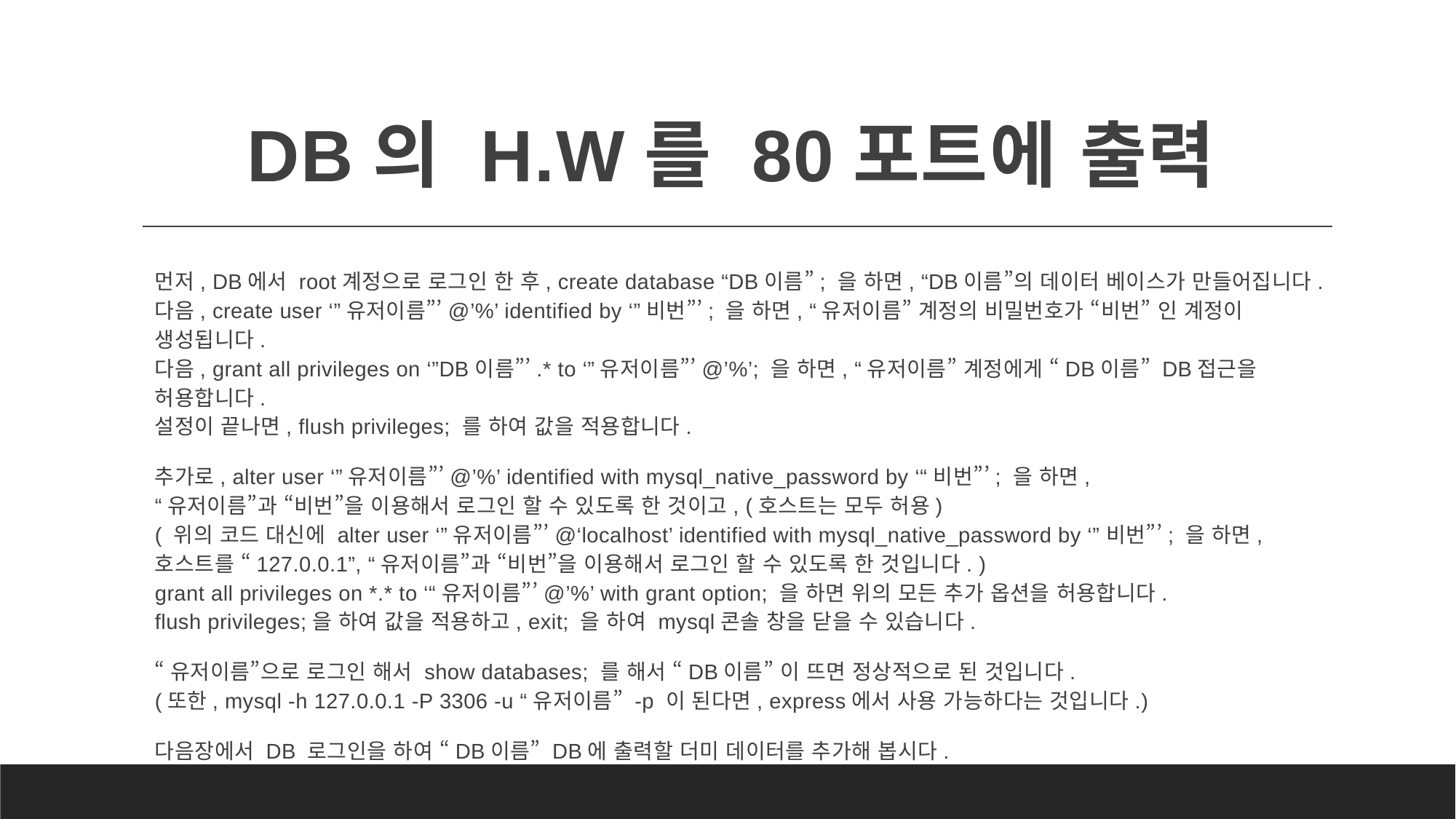

# DB의 H.W를 80포트에 출력
먼저, DB에서 root계정으로 로그인 한 후, create database “DB이름”; 을 하면, “DB이름”의 데이터 베이스가 만들어집니다.
다음, create user ‘”유저이름”’@’%’ identified by ‘”비번”’; 을 하면, “유저이름” 계정의 비밀번호가 “비번” 인 계정이 생성됩니다.
다음, grant all privileges on ‘”DB이름”’.* to ‘”유저이름”’@’%’; 을 하면, “유저이름” 계정에게 “DB이름” DB접근을 허용합니다.
설정이 끝나면, flush privileges; 를 하여 값을 적용합니다.
추가로, alter user ‘”유저이름”’@’%’ identified with mysql_native_password by ‘“비번”’; 을 하면,
“유저이름”과 “비번”을 이용해서 로그인 할 수 있도록 한 것이고, (호스트는 모두 허용)
( 위의 코드 대신에 alter user ‘”유저이름”’@‘localhost’ identified with mysql_native_password by ‘”비번”’; 을 하면,
호스트를 “127.0.0.1”, “유저이름”과 “비번”을 이용해서 로그인 할 수 있도록 한 것입니다. )
grant all privileges on *.* to ‘“유저이름”’@’%’ with grant option; 을 하면 위의 모든 추가 옵션을 허용합니다.
flush privileges;을 하여 값을 적용하고, exit; 을 하여 mysql콘솔 창을 닫을 수 있습니다.
“유저이름”으로 로그인 해서 show databases; 를 해서 “DB이름” 이 뜨면 정상적으로 된 것입니다.
(또한, mysql -h 127.0.0.1 -P 3306 -u “유저이름” -p 이 된다면, express에서 사용 가능하다는 것입니다.)
다음장에서 DB 로그인을 하여 “DB이름” DB에 출력할 더미 데이터를 추가해 봅시다.